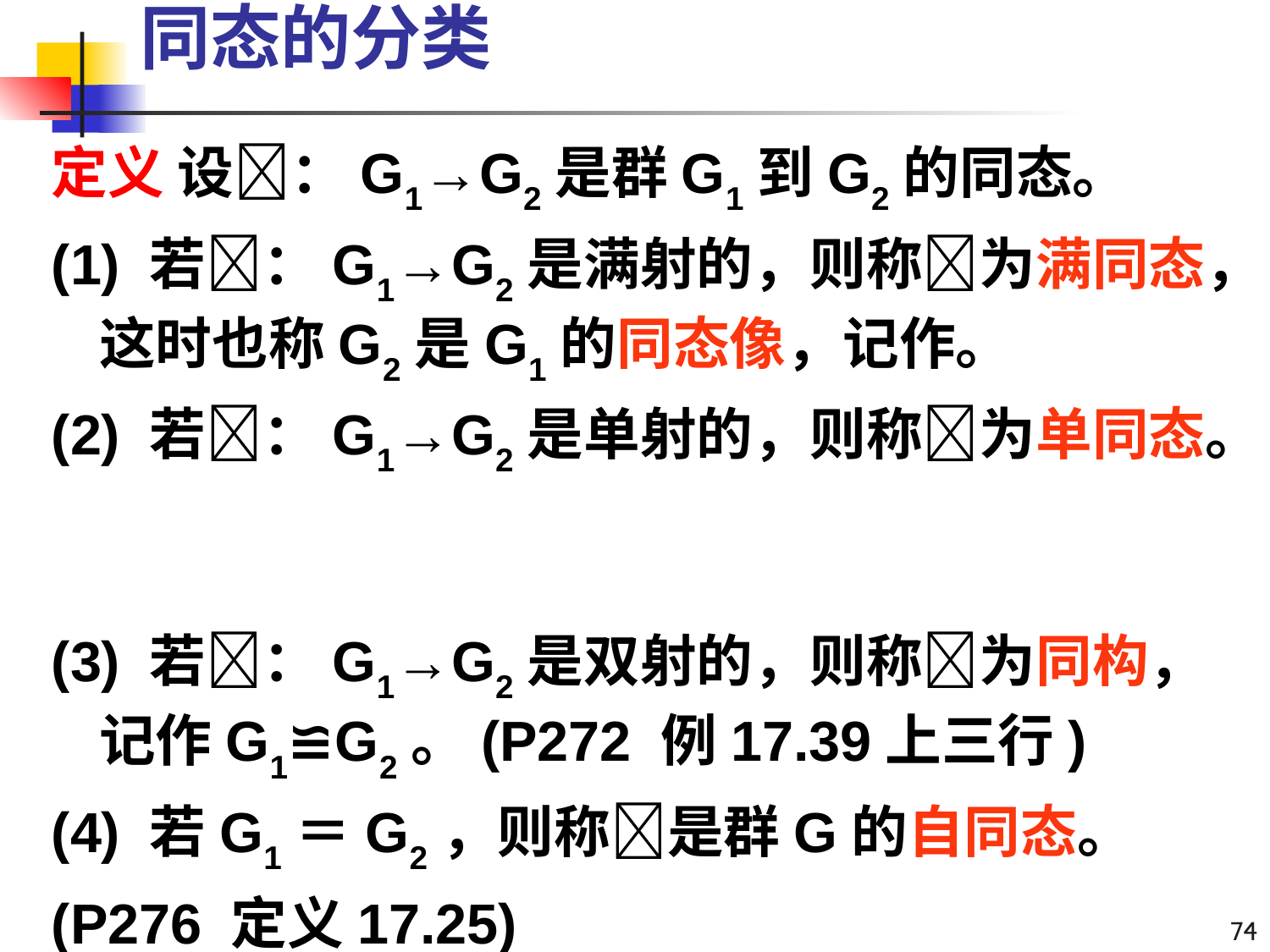

# 同态的分类
定义 设ϕ：G1→G2是群G1到G2的同态。
(1) 若ϕ：G1→G2是满射的，则称ϕ为满同态，这时也称G2是G1的同态像，记作。
(2) 若ϕ：G1→G2是单射的，则称ϕ为单同态。
(3) 若ϕ：G1→G2是双射的，则称ϕ为同构，记作G1≌G2。(P272 例17.39上三行)
(4) 若G1＝G2，则称ϕ是群G的自同态。
(P276 定义17.25)
74